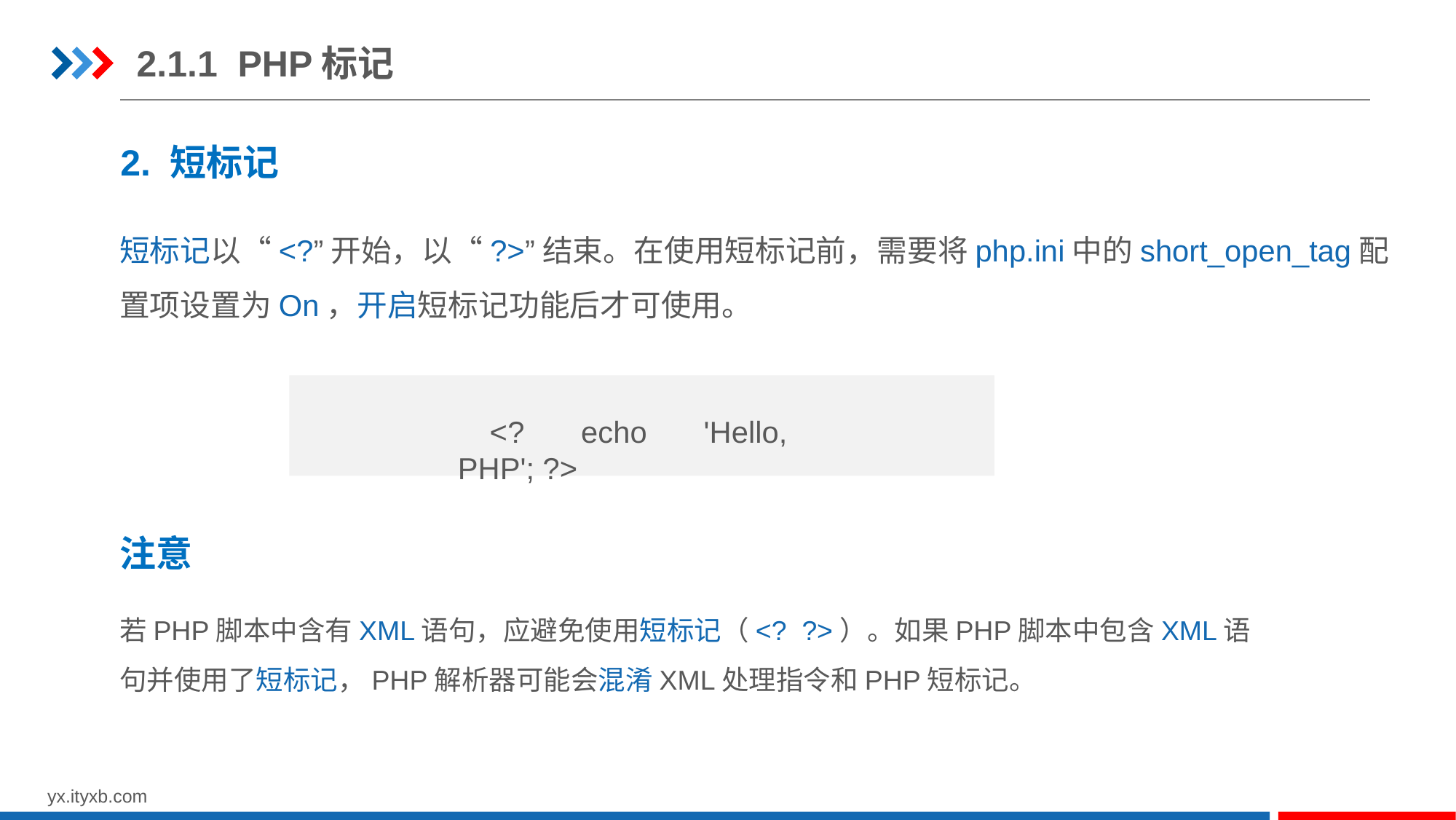

2.1.1  PHP标记
2. 短标记
短标记以“<?”开始，以“?>”结束。在使用短标记前，需要将php.ini中的short_open_tag配置项设置为On，开启短标记功能后才可使用。

<? echo 'Hello, PHP'; ?>
注意
若PHP脚本中含有XML语句，应避免使用短标记（<?  ?>）。如果PHP脚本中包含XML语句并使用了短标记，PHP解析器可能会混淆XML处理指令和PHP短标记。